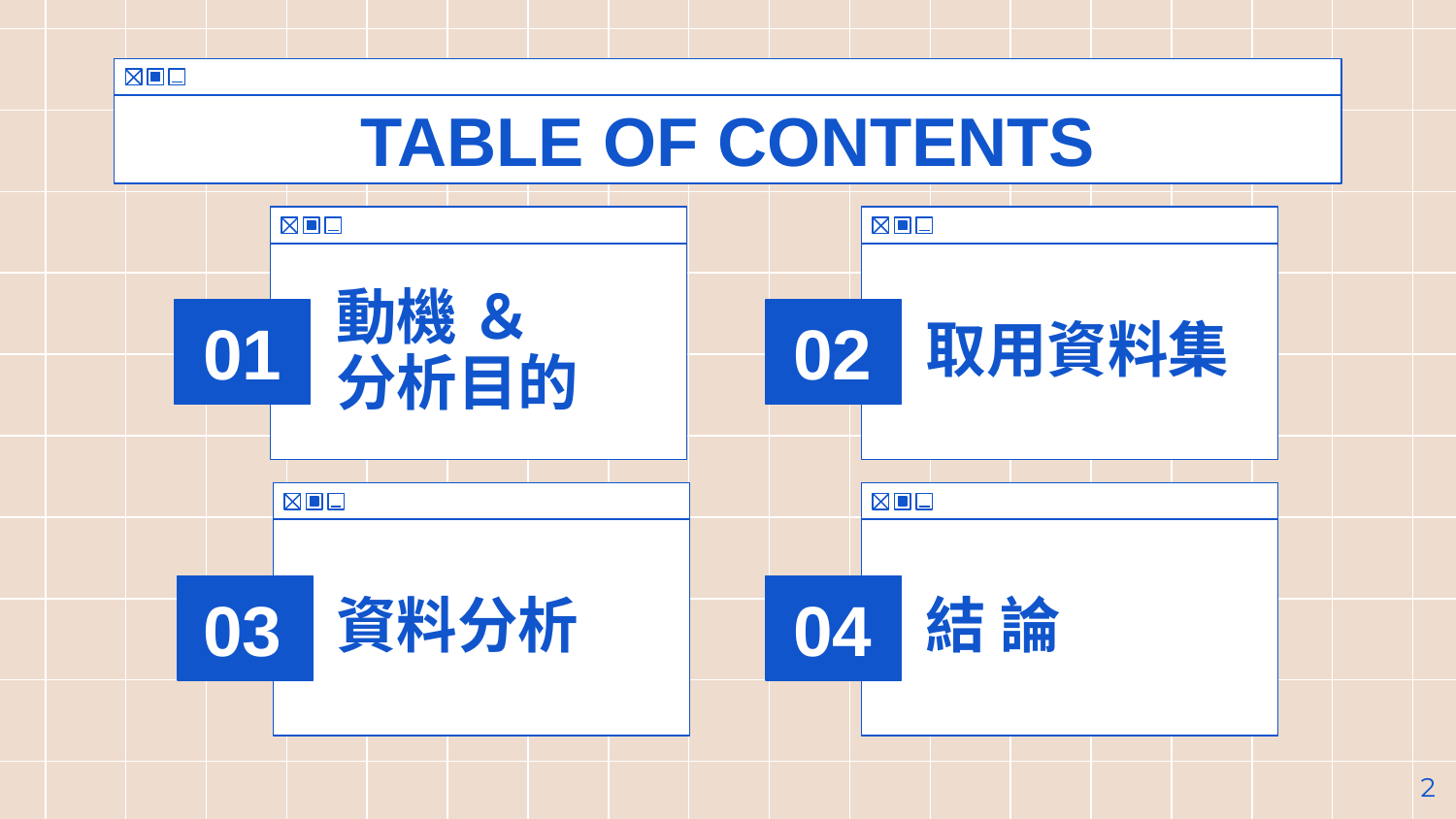

# TABLE OF CONTENTS

動機 ＆
分析目的
取用資料集
01
02

資料分析
結 論
03
04
2